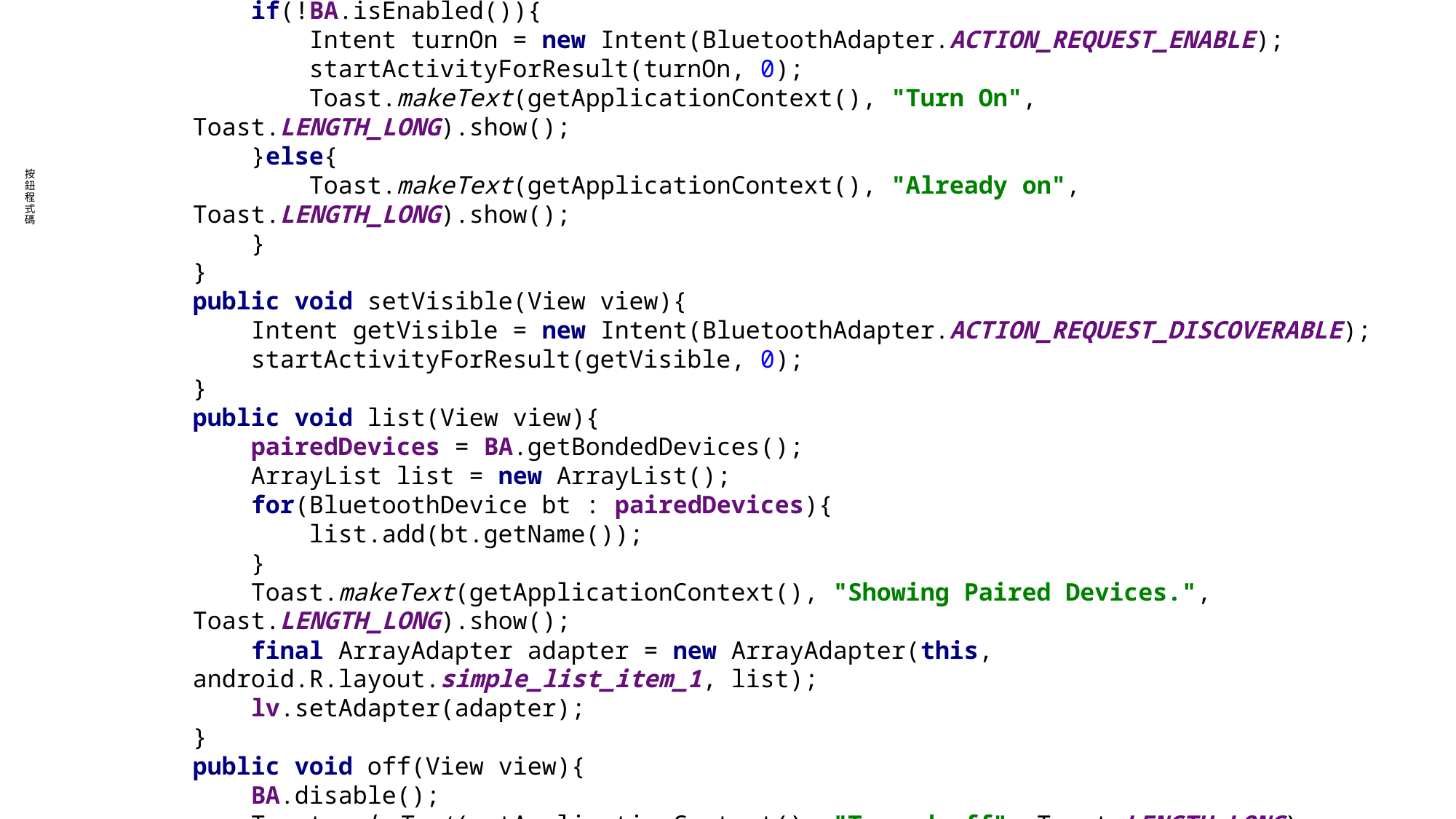

public void on(View view){
    if(!BA.isEnabled()){
        Intent turnOn = new Intent(BluetoothAdapter.ACTION_REQUEST_ENABLE);
        startActivityForResult(turnOn, 0);
        Toast.makeText(getApplicationContext(), "Turn On", Toast.LENGTH_LONG).show();
    }else{
        Toast.makeText(getApplicationContext(), "Already on", Toast.LENGTH_LONG).show();
    }
}
public void setVisible(View view){
    Intent getVisible = new Intent(BluetoothAdapter.ACTION_REQUEST_DISCOVERABLE);
    startActivityForResult(getVisible, 0);
}
public void list(View view){
    pairedDevices = BA.getBondedDevices();
    ArrayList list = new ArrayList();
    for(BluetoothDevice bt : pairedDevices){
        list.add(bt.getName());
    }
    Toast.makeText(getApplicationContext(), "Showing Paired Devices.", Toast.LENGTH_LONG).show();
    final ArrayAdapter adapter = new ArrayAdapter(this, android.R.layout.simple_list_item_1, list);
    lv.setAdapter(adapter);
}
public void off(View view){
    BA.disable();
    Toast.makeText(getApplicationContext(), "Turned off", Toast.LENGTH_LONG);
}
# 按鈕程式碼